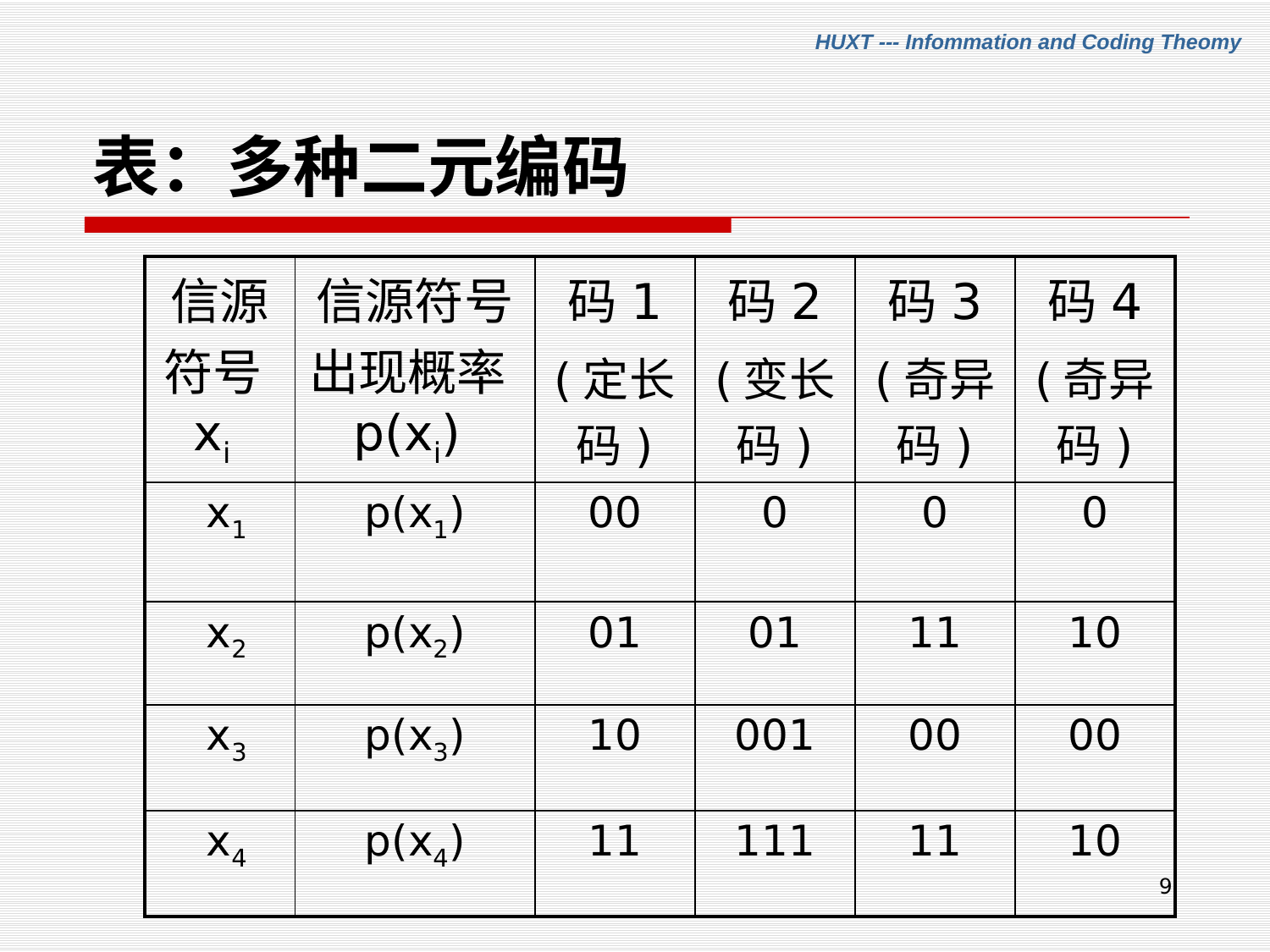

# 表：多种二元编码
| 信源符号xi | 信源符号出现概率p(xi) | 码1 (定长码) | 码2 (变长码) | 码3 (奇异码) | 码4 (奇异码) |
| --- | --- | --- | --- | --- | --- |
| x1 | p(x1) | 00 | 0 | 0 | 0 |
| x2 | p(x2) | 01 | 01 | 11 | 10 |
| x3 | p(x3) | 10 | 001 | 00 | 00 |
| x4 | p(x4) | 11 | 111 | 11 | 10 |
9